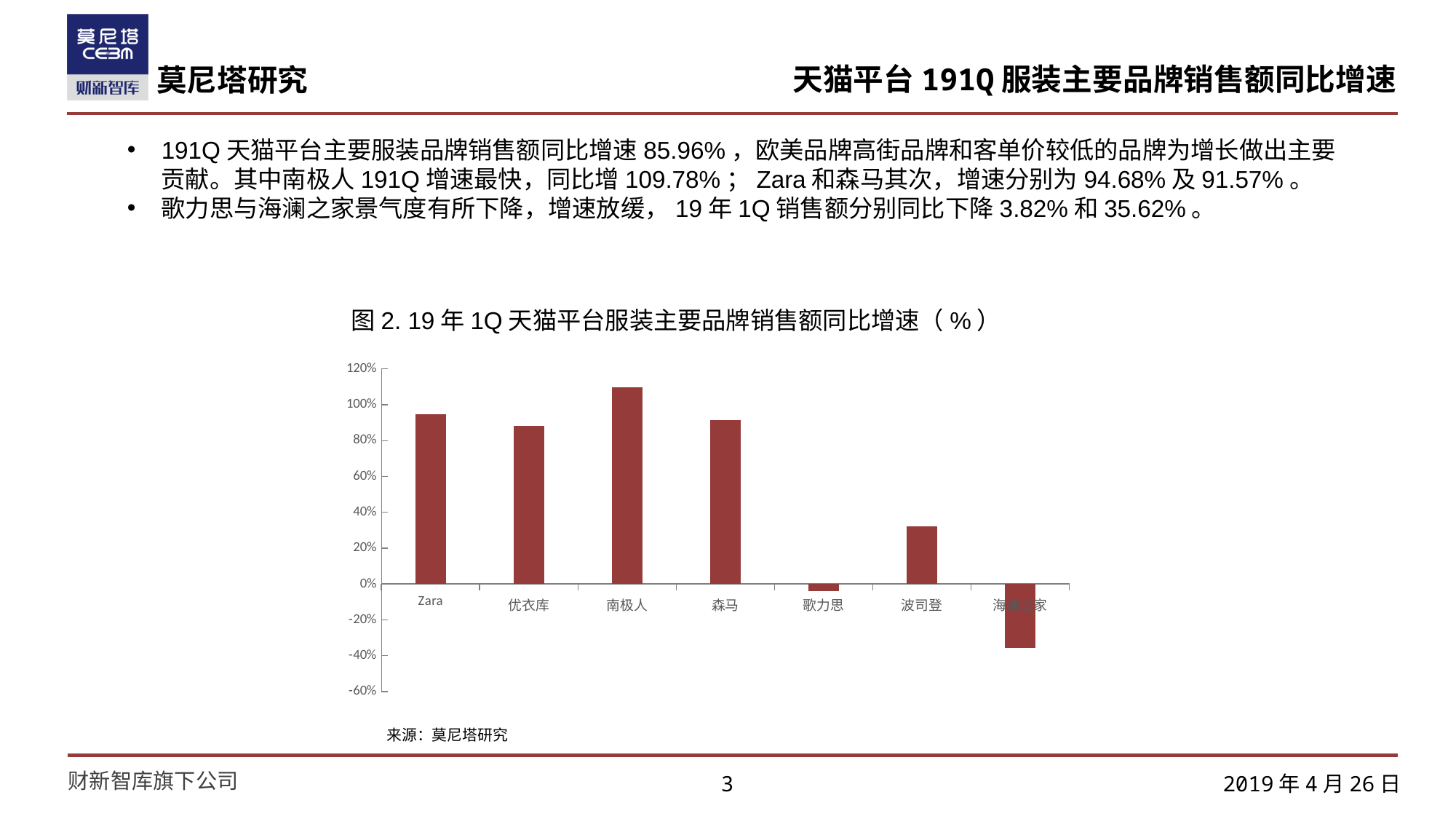

# 天猫平台191Q服装主要品牌销售额同比增速

191Q天猫平台主要服装品牌销售额同比增速85.96%，欧美品牌高街品牌和客单价较低的品牌为增长做出主要贡献。其中南极人191Q增速最快，同比增109.78%；Zara和森马其次，增速分别为94.68%及91.57%。
歌力思与海澜之家景气度有所下降，增速放缓，19年1Q销售额分别同比下降3.82%和35.62%。
图2. 19年1Q天猫平台服装主要品牌销售额同比增速（%）

### Chart

| Category | 同比增速 |
|---|---|
| Zara | 0.946770879275462 |
| 优衣库 | 0.884002021170436 |
| 南极人 | 1.097757259375632 |
| 森马 | 0.91569878158065 |
| 歌力思 | -0.0382403925154902 |
| 波司登 | 0.322944133773926 |
| 海澜之家 | -0.356164690644032 |
来源：莫尼塔研究
3
2019年4月26日